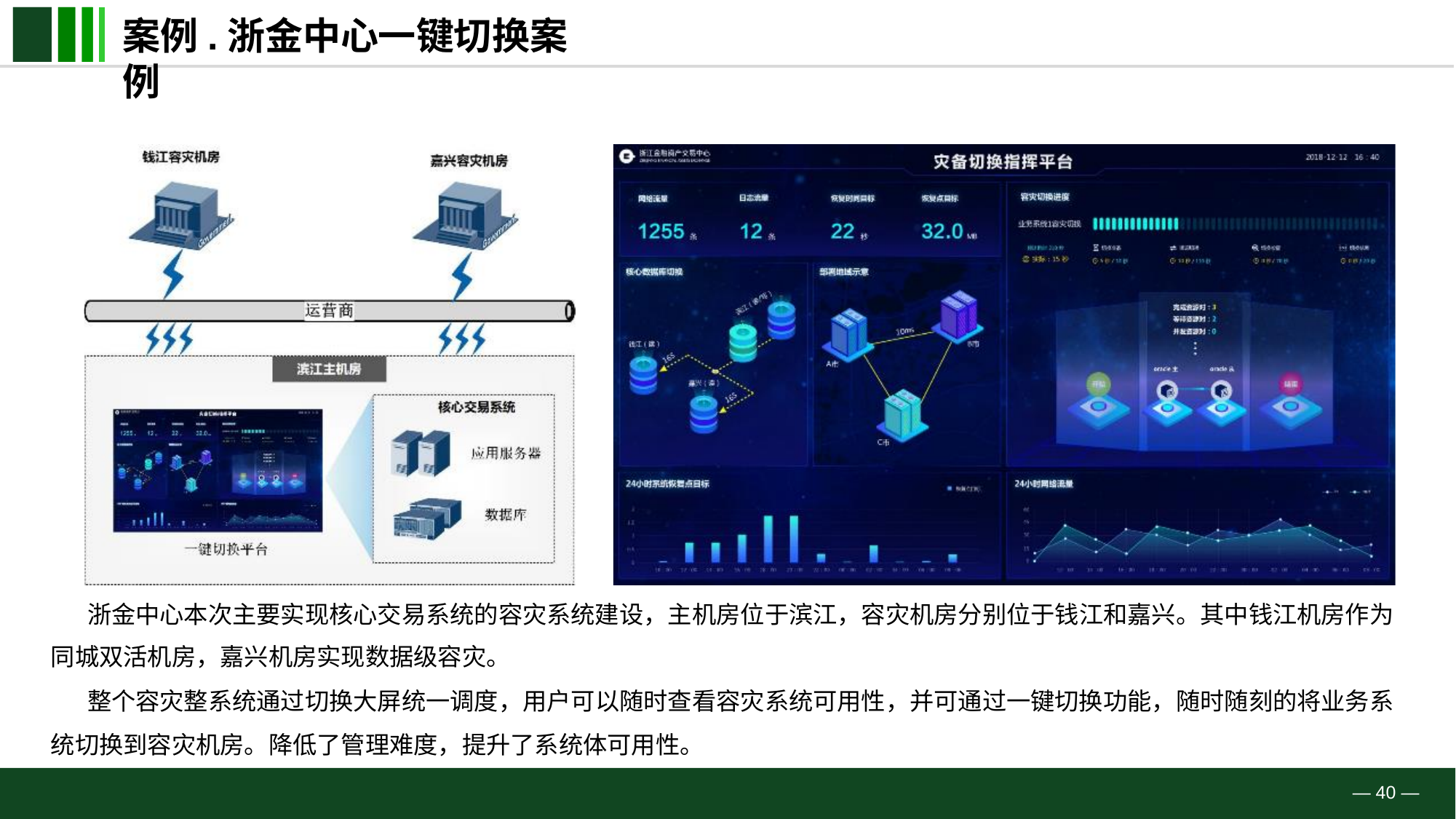

# 案例.浙金中心一键切换案例

浙金中心本次主要实现核心交易系统的容灾系统建设，主机房位于滨江，容灾机房分别位于钱江和嘉兴。其中钱江机房作为 同城双活机房，嘉兴机房实现数据级容灾。
整个容灾整系统通过切换大屏统一调度，用户可以随时查看容灾系统可用性，并可通过一键切换功能，随时随刻的将业务系 统切换到容灾机房。降低了管理难度，提升了系统体可用性。
— 40 —